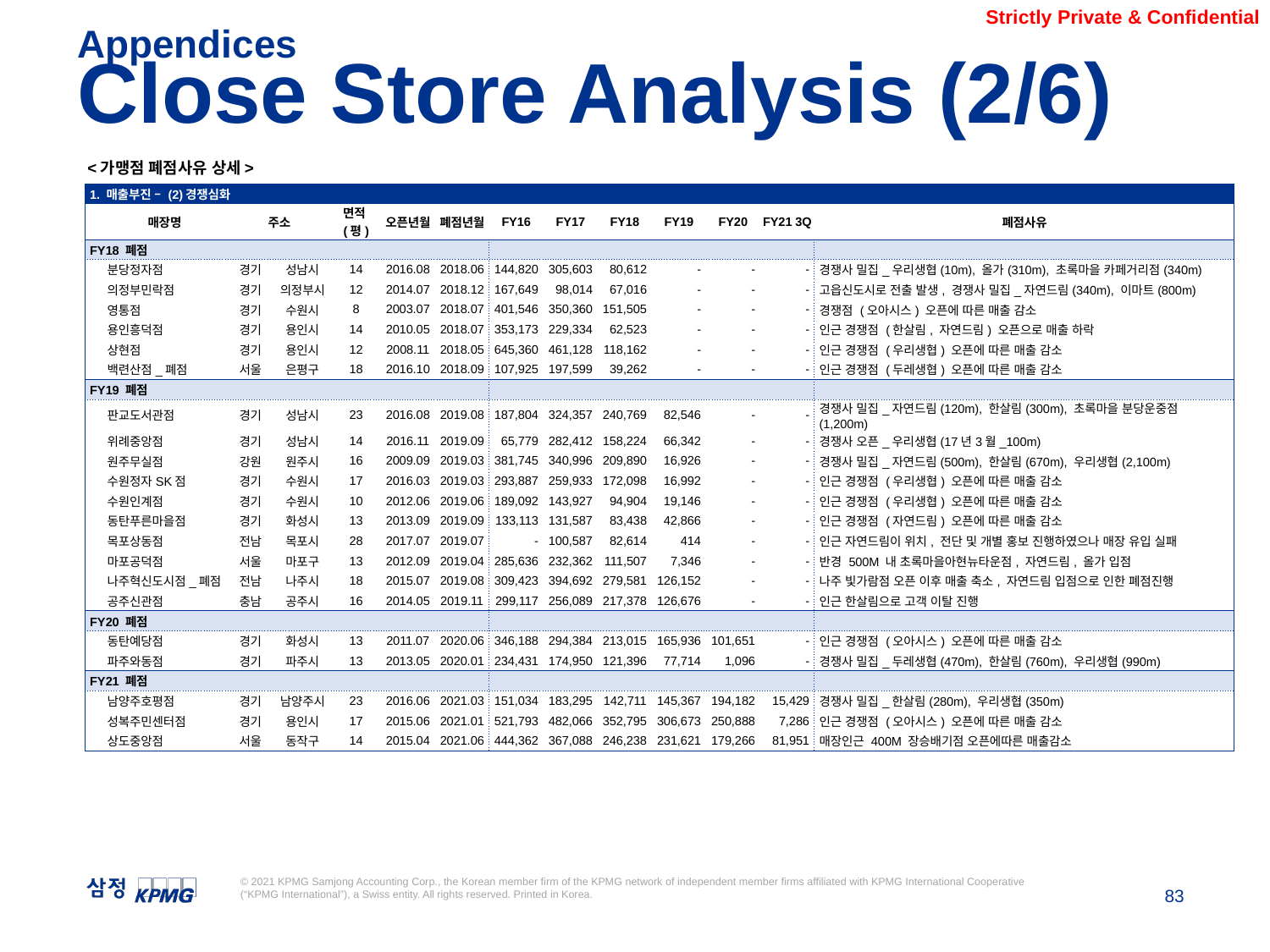

Appendices
Close Store Analysis (2/6)

<가맹점 폐점사유 상세>
| 1. 매출부진 – (2)경쟁심화 |  |  |  |  |  |  |  |  |  |  |  |  |  |
| --- | --- | --- | --- | --- | --- | --- | --- | --- | --- | --- | --- | --- | --- |
|  | 매장명 | 주소 |  | 면적(평) | 오픈년월 | 폐점년월 | FY16 | FY17 | FY18 | FY19 | FY20 | FY21 3Q | 폐점사유 |
| FY18 폐점 |  |  |  |  |  |  |  |  |  |  |  |  |  |
|  | 분당정자점 | 경기 | 성남시 | 14 | 2016.08 | 2018.06 | 144,820 | 305,603 | 80,612 | - | - | - | 경쟁사 밀집\_우리생협(10m), 올가(310m), 초록마을 카페거리점(340m) |
|  | 의정부민락점 | 경기 | 의정부시 | 12 | 2014.07 | 2018.12 | 167,649 | 98,014 | 67,016 | - | - | - | 고읍신도시로 전출 발생, 경쟁사 밀집\_자연드림(340m), 이마트(800m) |
|  | 영통점 | 경기 | 수원시 | 8 | 2003.07 | 2018.07 | 401,546 | 350,360 | 151,505 | - | - | - | 경쟁점 (오아시스) 오픈에 따른 매출 감소 |
|  | 용인흥덕점 | 경기 | 용인시 | 14 | 2010.05 | 2018.07 | 353,173 | 229,334 | 62,523 | - | - | - | 인근 경쟁점 (한살림, 자연드림) 오픈으로 매출 하락 |
|  | 상현점 | 경기 | 용인시 | 12 | 2008.11 | 2018.05 | 645,360 | 461,128 | 118,162 | - | - | - | 인근 경쟁점 (우리생협) 오픈에 따른 매출 감소 |
|  | 백련산점\_폐점 | 서울 | 은평구 | 18 | 2016.10 | 2018.09 | 107,925 | 197,599 | 39,262 | - | - | - | 인근 경쟁점 (두레생협) 오픈에 따른 매출 감소 |
| FY19 폐점 |  |  |  |  |  |  |  |  |  |  |  |  |  |
|  | 판교도서관점 | 경기 | 성남시 | 23 | 2016.08 | 2019.08 | 187,804 | 324,357 | 240,769 | 82,546 | - | - | 경쟁사 밀집\_자연드림(120m), 한살림(300m), 초록마을 분당운중점(1,200m) |
|  | 위례중앙점 | 경기 | 성남시 | 14 | 2016.11 | 2019.09 | 65,779 | 282,412 | 158,224 | 66,342 | - | - | 경쟁사 오픈\_우리생협(17년3월\_100m) |
|  | 원주무실점 | 강원 | 원주시 | 16 | 2009.09 | 2019.03 | 381,745 | 340,996 | 209,890 | 16,926 | - | - | 경쟁사 밀집\_자연드림(500m), 한살림(670m), 우리생협(2,100m) |
|  | 수원정자SK점 | 경기 | 수원시 | 17 | 2016.03 | 2019.03 | 293,887 | 259,933 | 172,098 | 16,992 | - | - | 인근 경쟁점 (우리생협) 오픈에 따른 매출 감소 |
|  | 수원인계점 | 경기 | 수원시 | 10 | 2012.06 | 2019.06 | 189,092 | 143,927 | 94,904 | 19,146 | - | - | 인근 경쟁점 (우리생협) 오픈에 따른 매출 감소 |
|  | 동탄푸른마을점 | 경기 | 화성시 | 13 | 2013.09 | 2019.09 | 133,113 | 131,587 | 83,438 | 42,866 | - | - | 인근 경쟁점 (자연드림) 오픈에 따른 매출 감소 |
|  | 목포상동점 | 전남 | 목포시 | 28 | 2017.07 | 2019.07 | - | 100,587 | 82,614 | 414 | - | - | 인근 자연드림이 위치, 전단 및 개별 홍보 진행하였으나 매장 유입 실패 |
|  | 마포공덕점 | 서울 | 마포구 | 13 | 2012.09 | 2019.04 | 285,636 | 232,362 | 111,507 | 7,346 | - | - | 반경 500M 내 초록마을아현뉴타운점, 자연드림, 올가 입점 |
|  | 나주혁신도시점\_폐점 | 전남 | 나주시 | 18 | 2015.07 | 2019.08 | 309,423 | 394,692 | 279,581 | 126,152 | - | - | 나주 빛가람점 오픈 이후 매출 축소, 자연드림 입점으로 인한 폐점진행 |
|  | 공주신관점 | 충남 | 공주시 | 16 | 2014.05 | 2019.11 | 299,117 | 256,089 | 217,378 | 126,676 | - | - | 인근 한살림으로 고객 이탈 진행 |
| FY20 폐점 |  |  |  |  |  |  |  |  |  |  |  |  |  |
|  | 동탄예당점 | 경기 | 화성시 | 13 | 2011.07 | 2020.06 | 346,188 | 294,384 | 213,015 | 165,936 | 101,651 | - | 인근 경쟁점 (오아시스) 오픈에 따른 매출 감소 |
|  | 파주와동점 | 경기 | 파주시 | 13 | 2013.05 | 2020.01 | 234,431 | 174,950 | 121,396 | 77,714 | 1,096 | - | 경쟁사 밀집\_두레생협(470m), 한살림(760m), 우리생협(990m) |
| FY21 폐점 |  |  |  |  |  |  |  |  |  |  |  |  |  |
|  | 남양주호평점 | 경기 | 남양주시 | 23 | 2016.06 | 2021.03 | 151,034 | 183,295 | 142,711 | 145,367 | 194,182 | 15,429 | 경쟁사 밀집\_한살림(280m), 우리생협(350m) |
|  | 성복주민센터점 | 경기 | 용인시 | 17 | 2015.06 | 2021.01 | 521,793 | 482,066 | 352,795 | 306,673 | 250,888 | 7,286 | 인근 경쟁점 (오아시스) 오픈에 따른 매출 감소 |
|  | 상도중앙점 | 서울 | 동작구 | 14 | 2015.04 | 2021.06 | 444,362 | 367,088 | 246,238 | 231,621 | 179,266 | 81,951 | 매장인근 400M 장승배기점 오픈에따른 매출감소 |